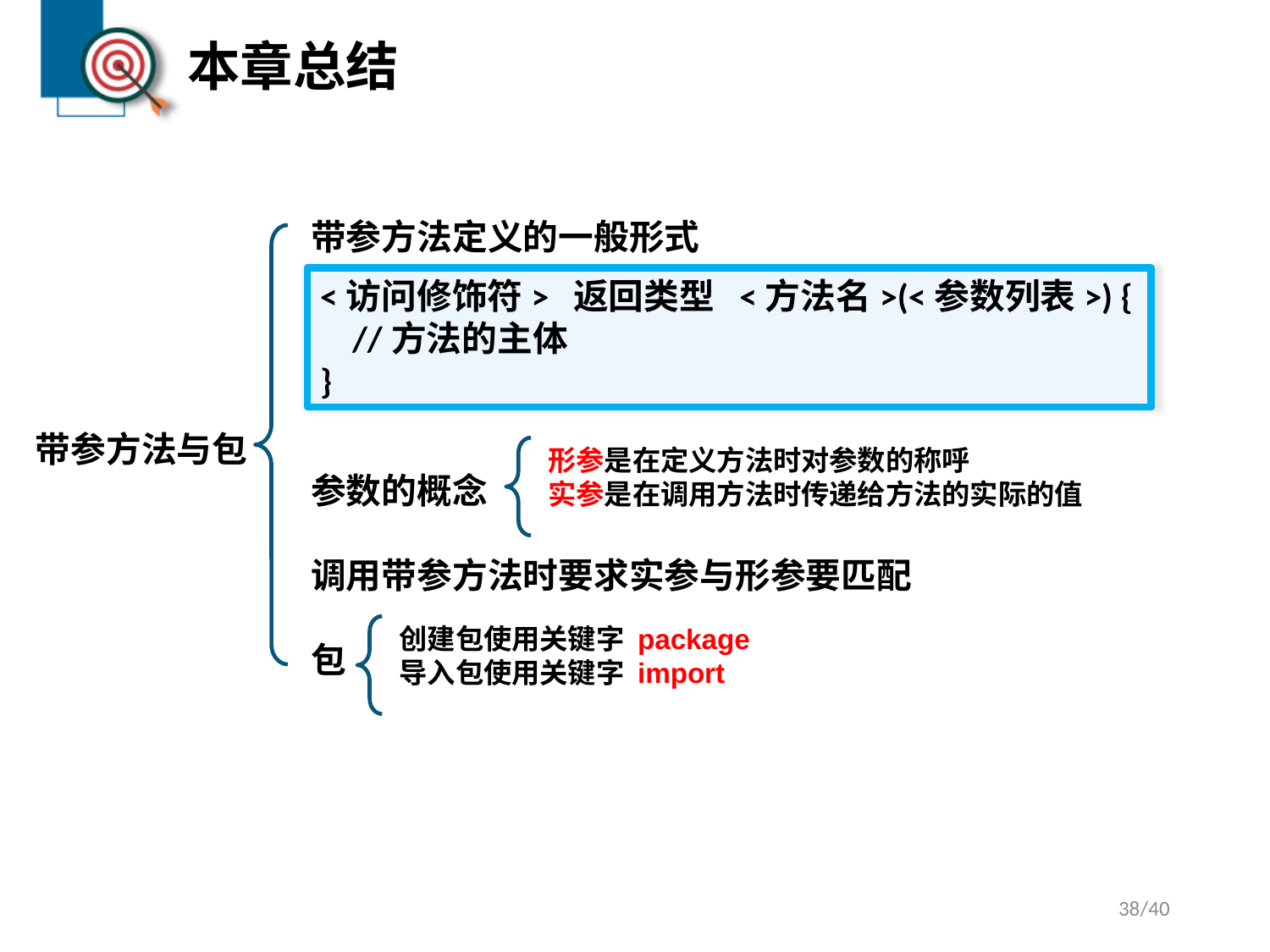

# 本章总结
带参方法定义的一般形式

参数的概念

调用带参方法时要求实参与形参要匹配

包

<访问修饰符>  返回类型  <方法名>(<参数列表>) {
    //方法的主体
}
带参方法与包
形参是在定义方法时对参数的称呼
实参是在调用方法时传递给方法的实际的值

创建包使用关键字 package
导入包使用关键字 import

38/40